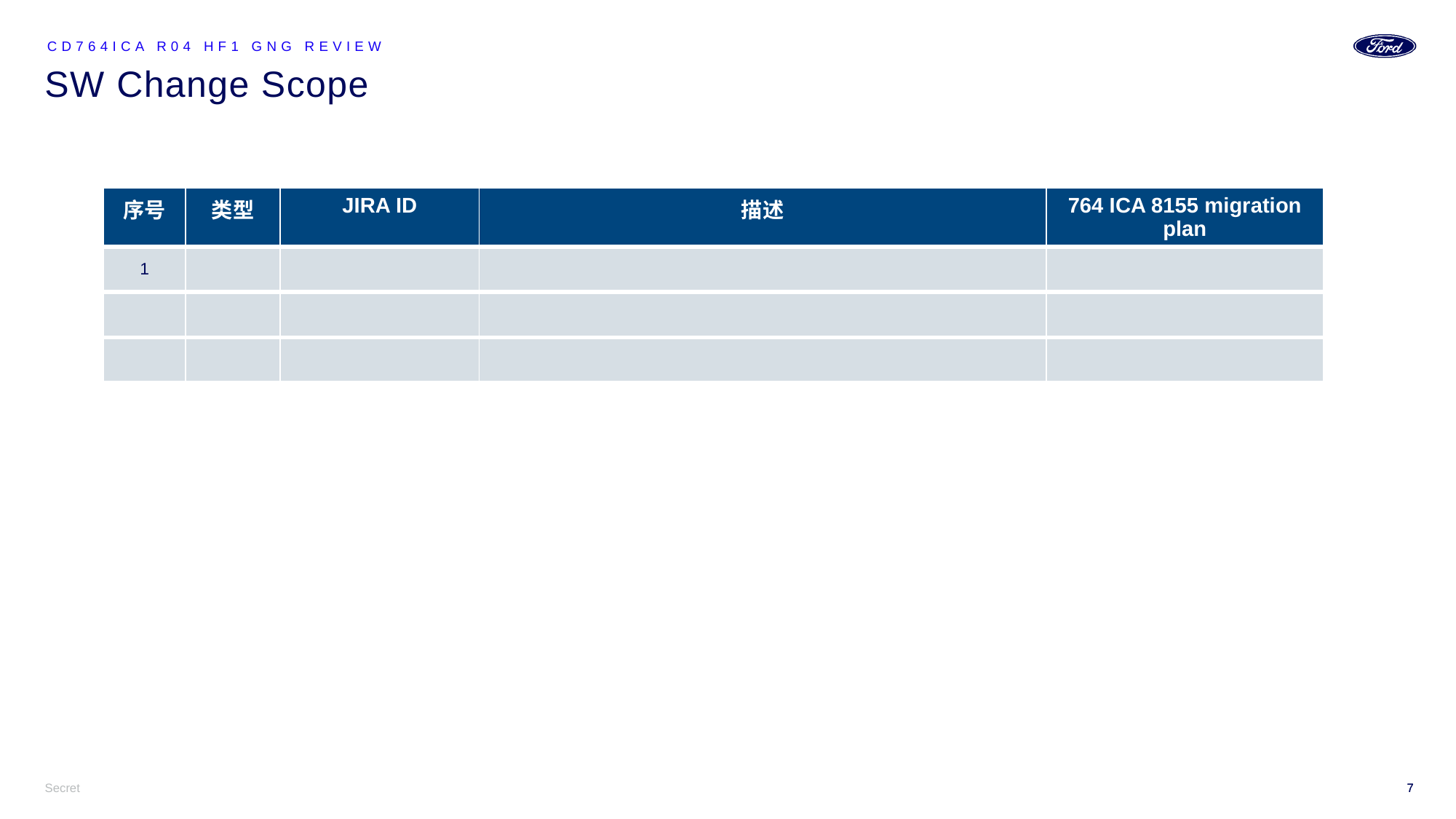

CD764ICA R04 HF1 GNG Review
# SW Change Scope
| 序号 | 类型 | JIRA ID | 描述 | 764 ICA 8155 migration plan |
| --- | --- | --- | --- | --- |
| 1 |  |  |  |  |
|  |  |  |  |  |
|  |  |  |  |  |
7
7